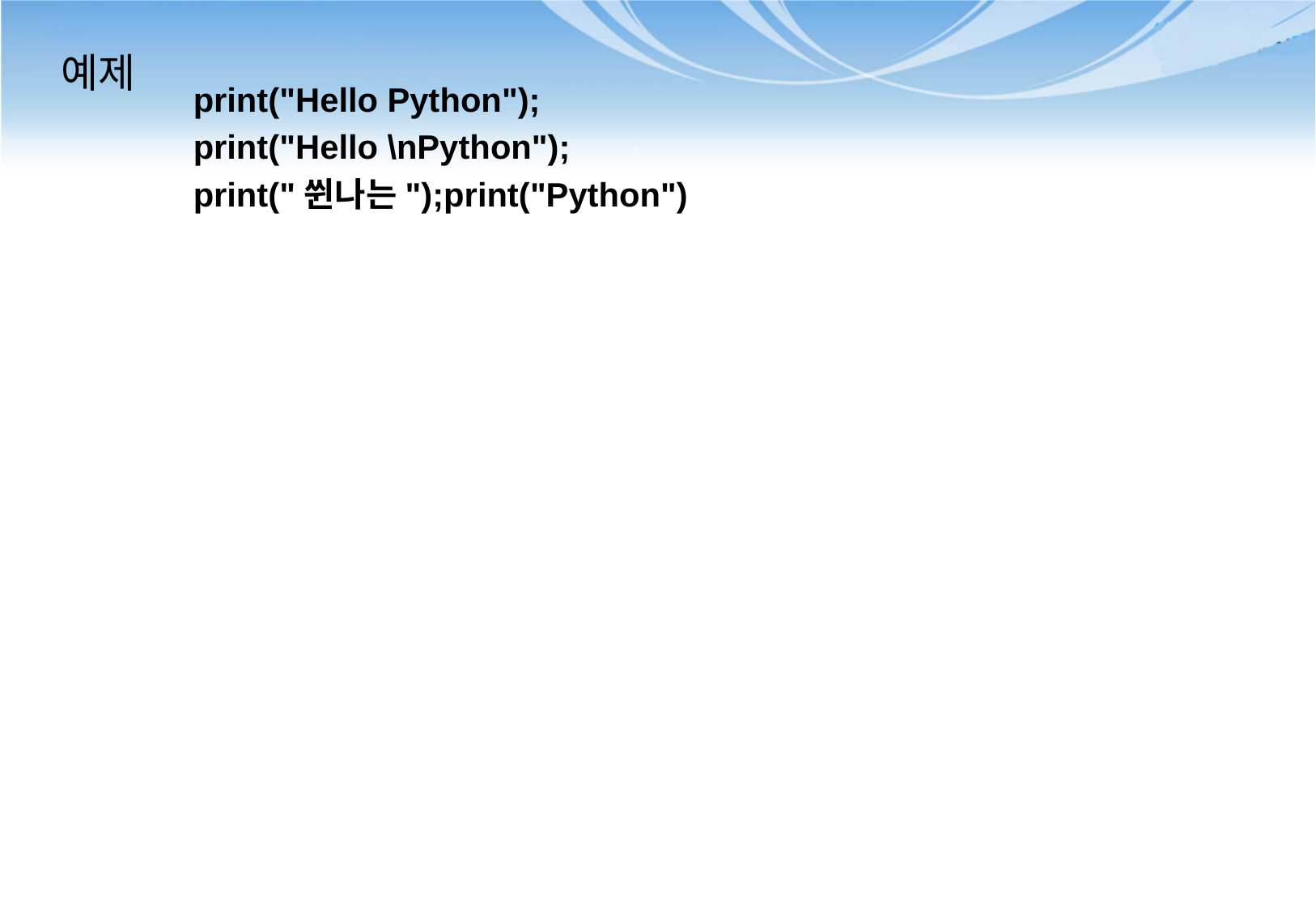

print("Hello Python");
print("Hello \nPython");
print("쒼나는");print("Python")

# 예제